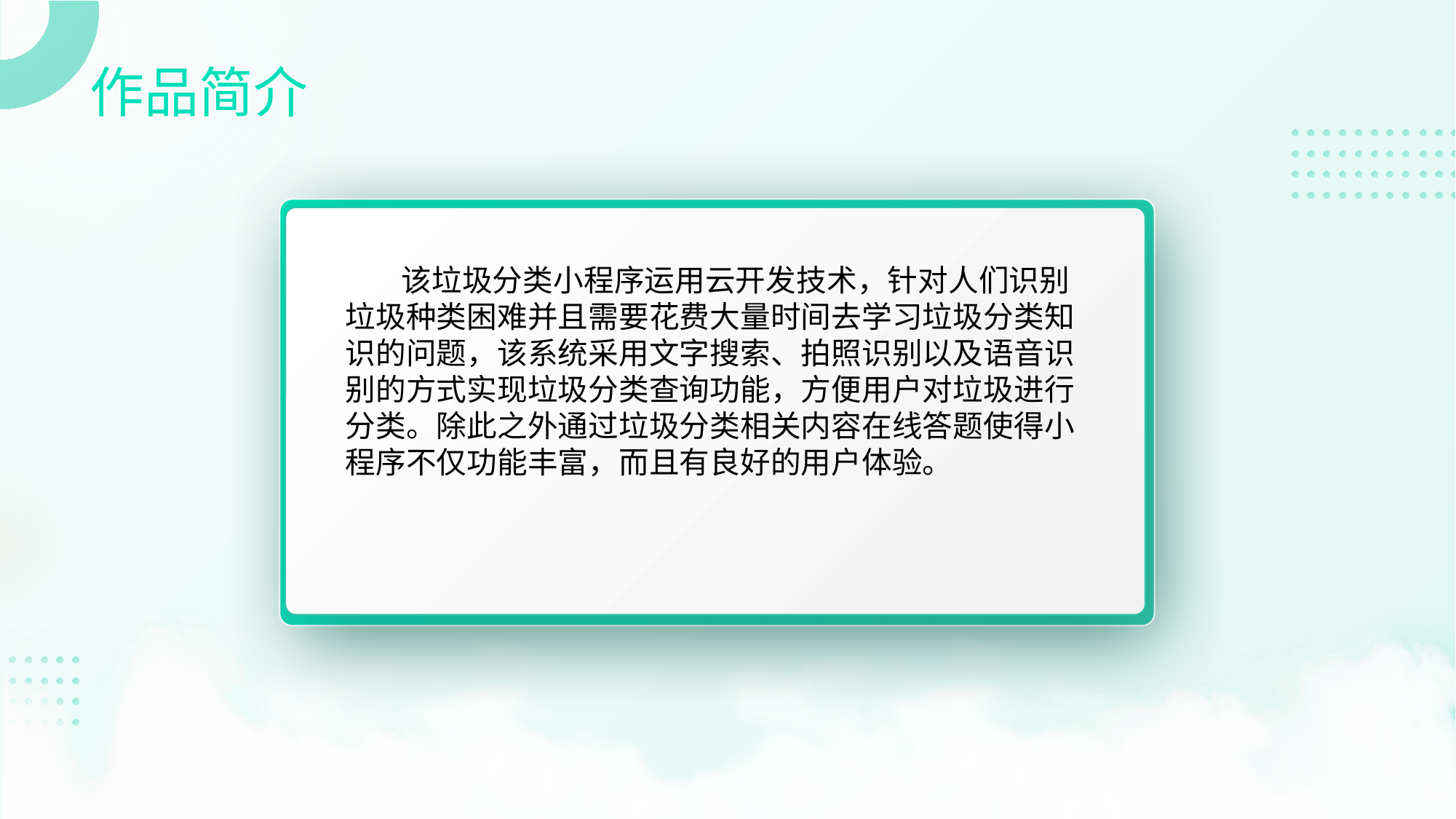

# 作品简介

        该垃圾分类小程序运用云开发技术，针对人们识别垃圾种类困难并且需要花费大量时间去学习垃圾分类知识的问题，该系统采用文字搜索、拍照识别以及语音识别的方式实现垃圾分类查询功能，方便用户对垃圾进行分类。除此之外通过垃圾分类相关内容在线答题使得小程序不仅功能丰富，而且有良好的用户体验。